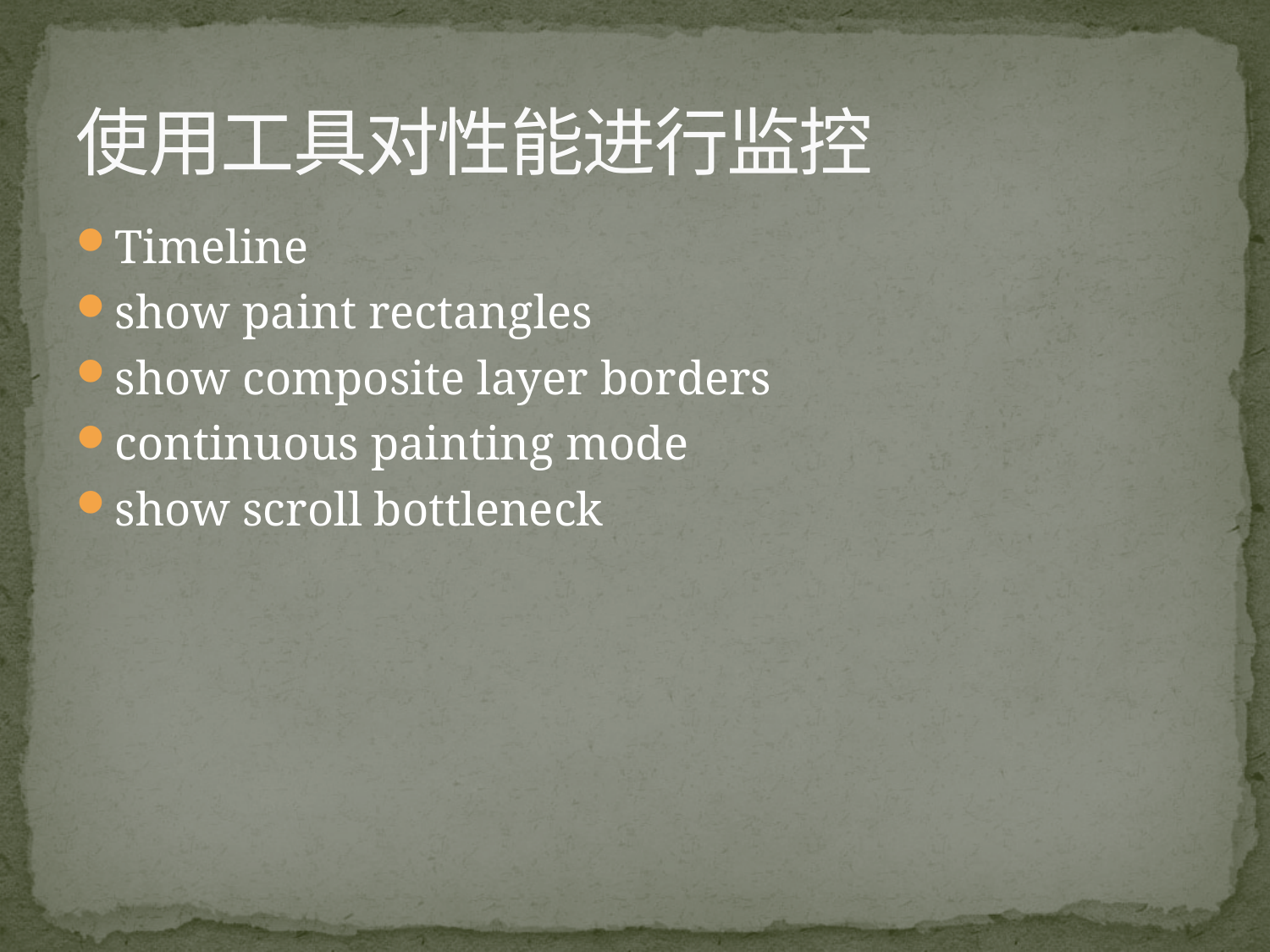

# 使用工具对性能进行监控
Timeline
show paint rectangles
show composite layer borders
continuous painting mode
show scroll bottleneck